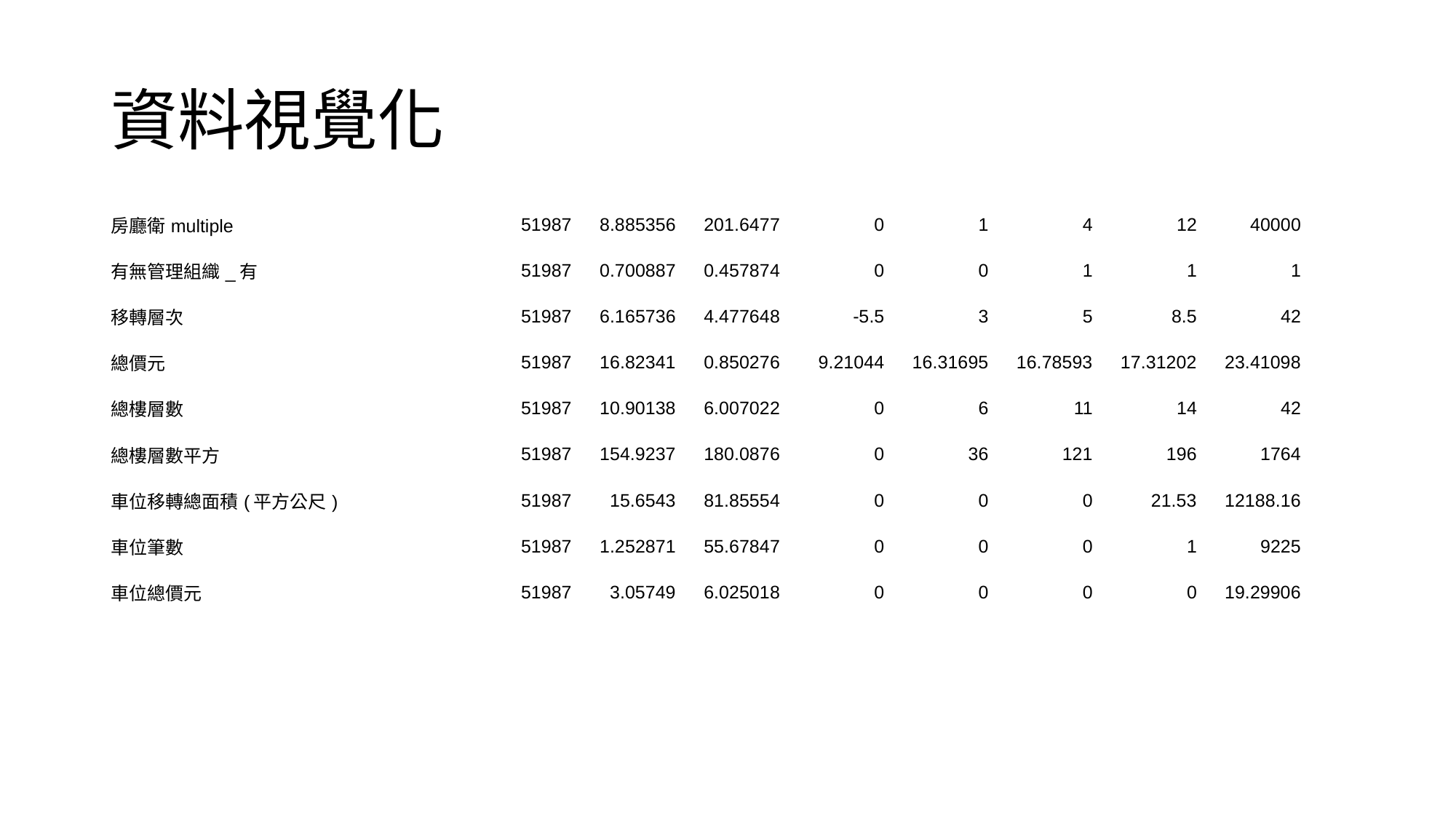

# 資料視覺化
| 房廳衛multiple | 51987 | 8.885356 | 201.6477 | 0 | 1 | 4 | 12 | 40000 |
| --- | --- | --- | --- | --- | --- | --- | --- | --- |
| 有無管理組織\_有 | 51987 | 0.700887 | 0.457874 | 0 | 0 | 1 | 1 | 1 |
| 移轉層次 | 51987 | 6.165736 | 4.477648 | -5.5 | 3 | 5 | 8.5 | 42 |
| 總價元 | 51987 | 16.82341 | 0.850276 | 9.21044 | 16.31695 | 16.78593 | 17.31202 | 23.41098 |
| 總樓層數 | 51987 | 10.90138 | 6.007022 | 0 | 6 | 11 | 14 | 42 |
| 總樓層數平方 | 51987 | 154.9237 | 180.0876 | 0 | 36 | 121 | 196 | 1764 |
| 車位移轉總面積(平方公尺) | 51987 | 15.6543 | 81.85554 | 0 | 0 | 0 | 21.53 | 12188.16 |
| 車位筆數 | 51987 | 1.252871 | 55.67847 | 0 | 0 | 0 | 1 | 9225 |
| 車位總價元 | 51987 | 3.05749 | 6.025018 | 0 | 0 | 0 | 0 | 19.29906 |